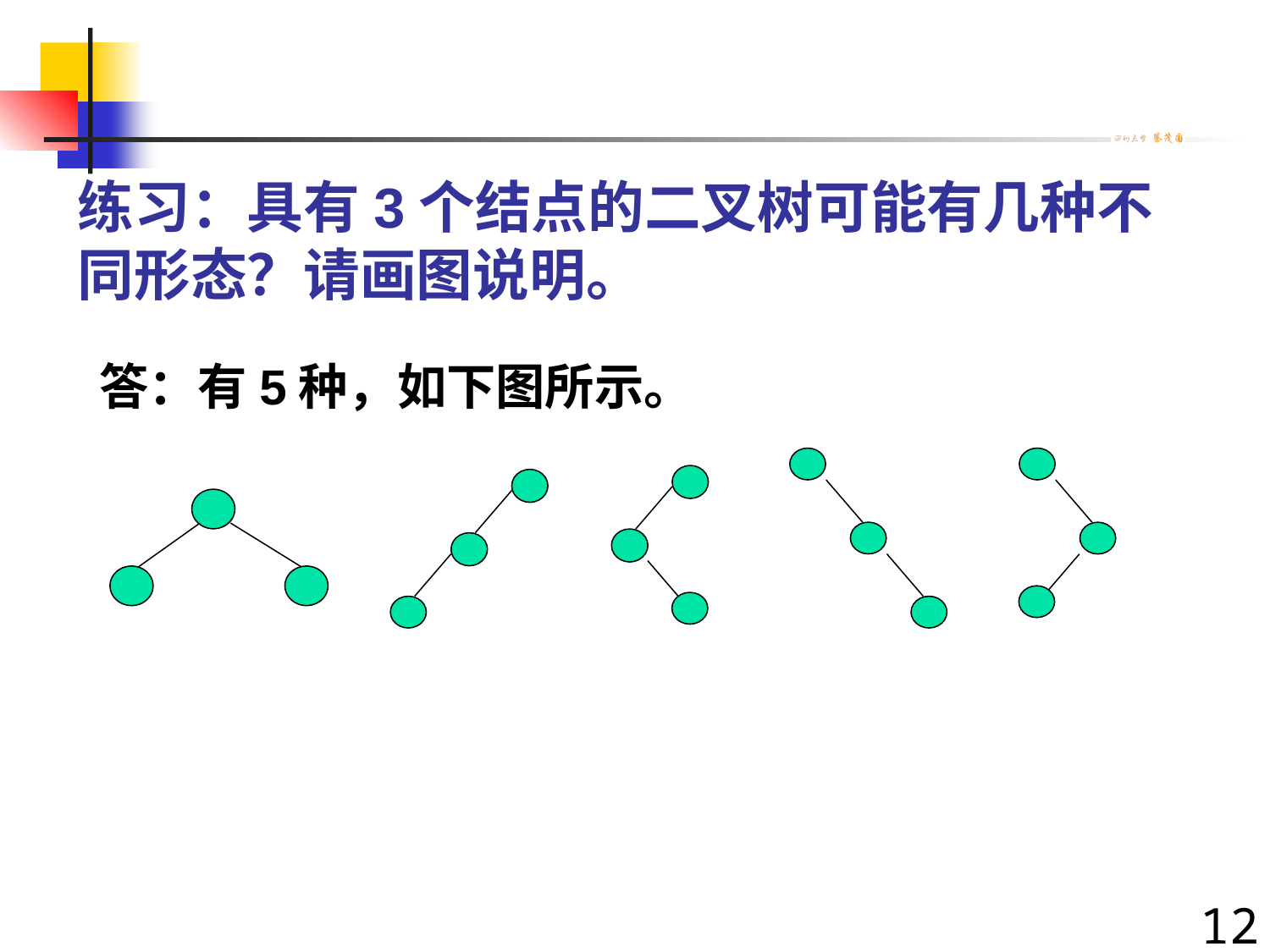

练习：具有3个结点的二叉树可能有几种不同形态？请画图说明。
答：有5种，如下图所示。

12